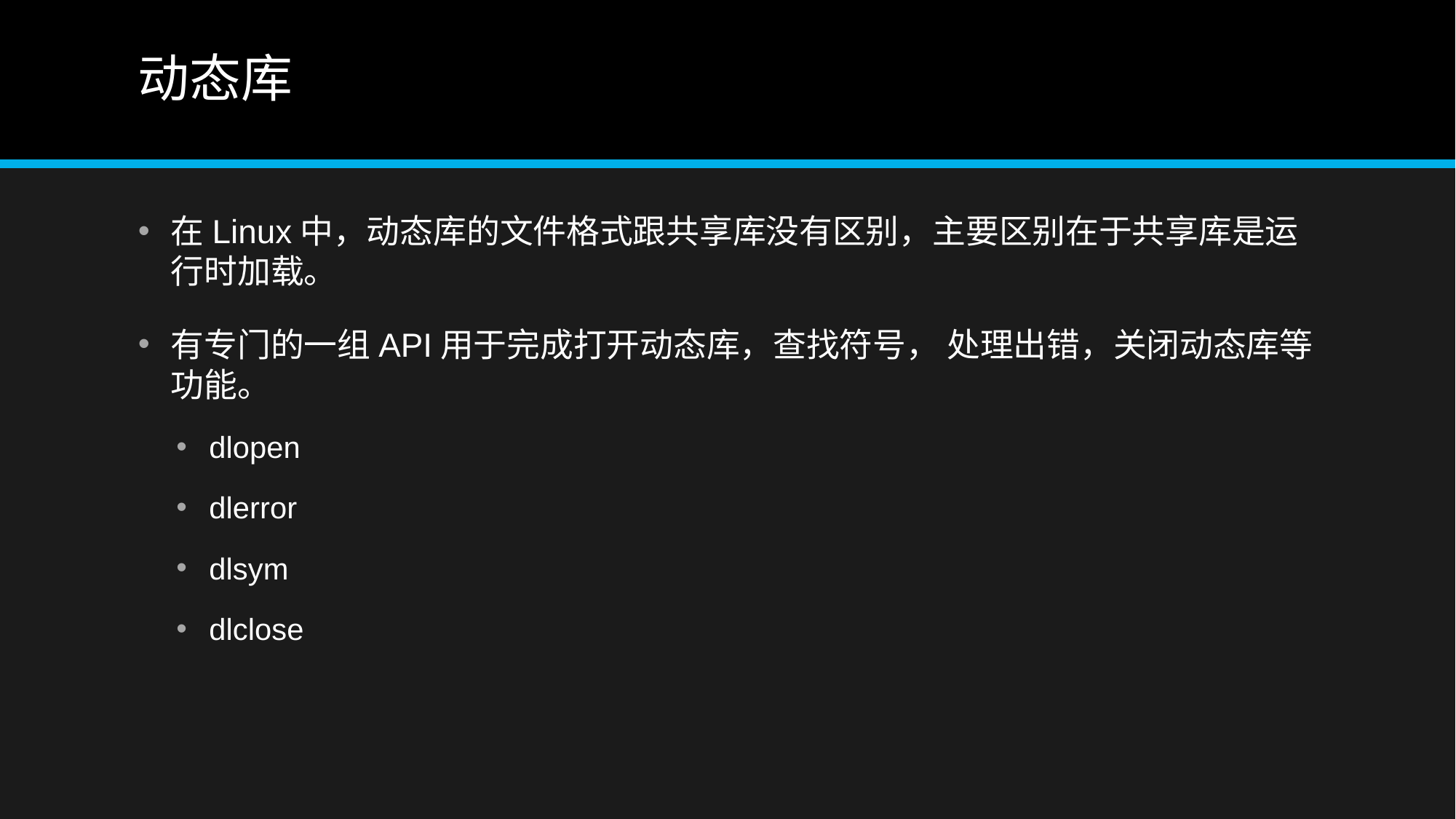

# 动态库
在Linux中，动态库的文件格式跟共享库没有区别，主要区别在于共享库是运行时加载。
有专门的一组API用于完成打开动态库，查找符号， 处理出错，关闭动态库等功能。
dlopen
dlerror
dlsym
dlclose